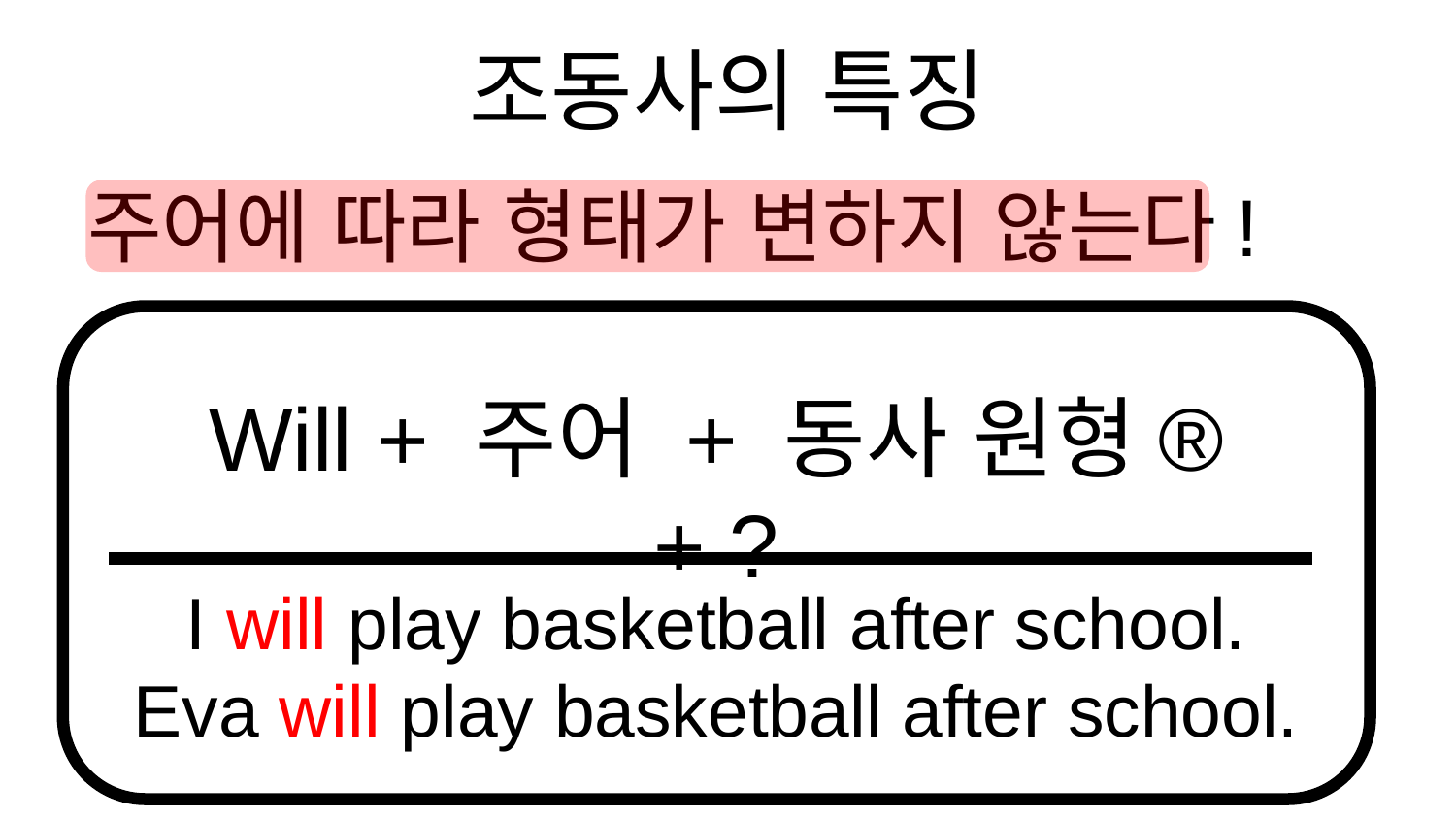

# 조동사의 특징
주어에 따라 형태가 변하지 않는다!

Will + 주어 + 동사 원형® + ?
I will play basketball after school.
Eva will play basketball after school.